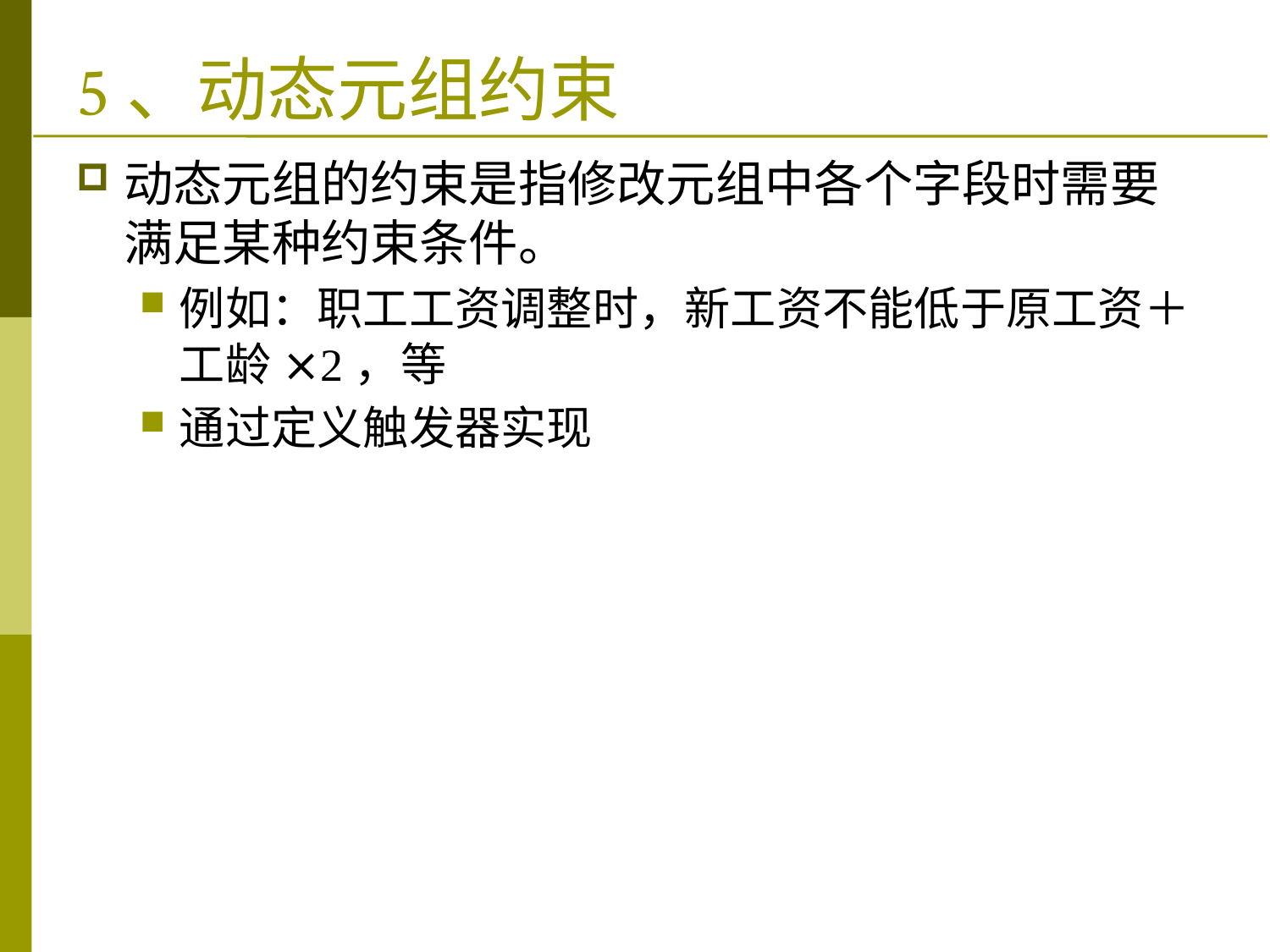

# 5、动态元组约束
动态元组的约束是指修改元组中各个字段时需要满足某种约束条件。
例如：职工工资调整时，新工资不能低于原工资＋工龄×2，等
通过定义触发器实现